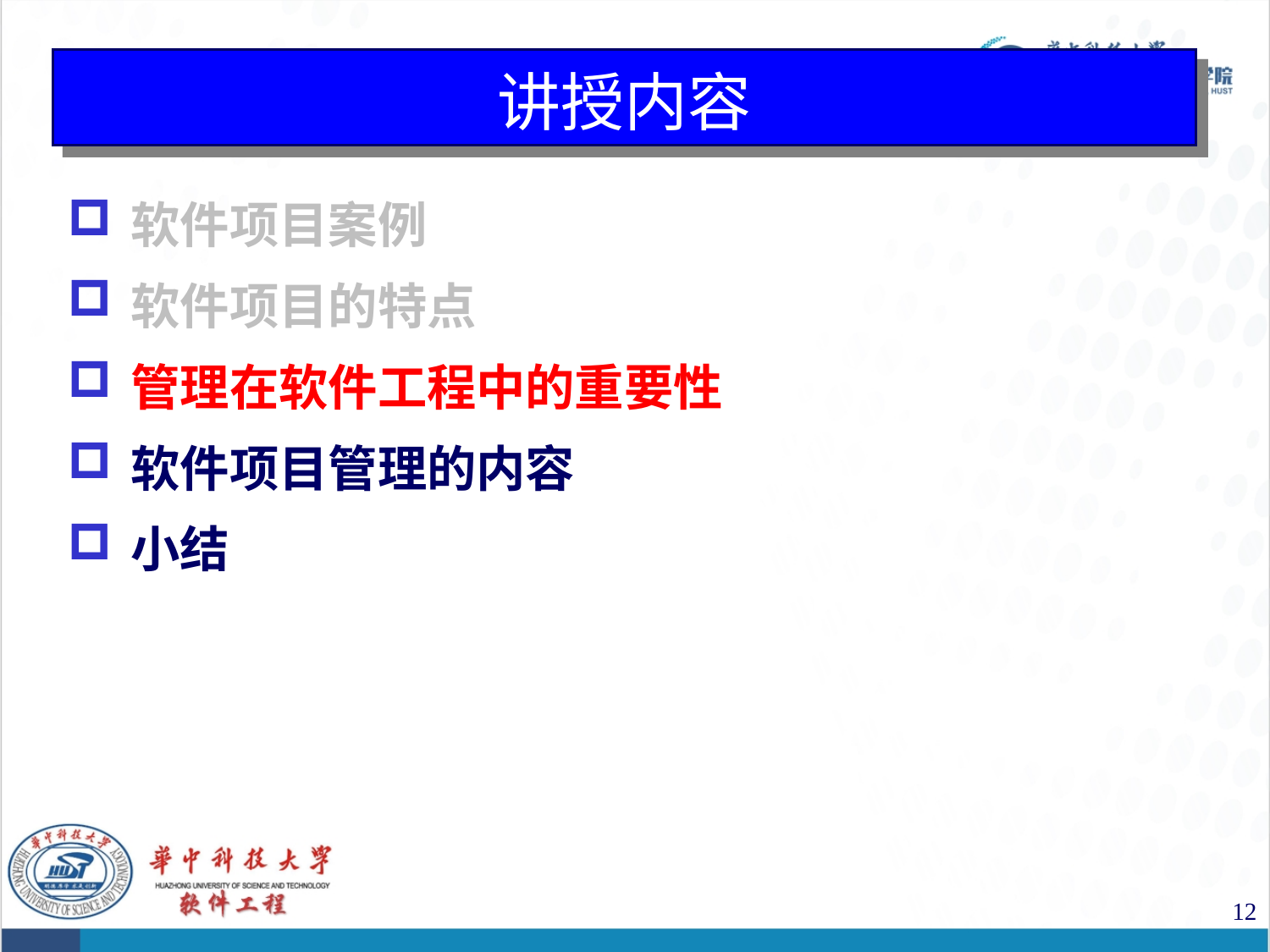

# 讲授内容
软件项目案例
软件项目的特点
管理在软件工程中的重要性
软件项目管理的内容
小结
12